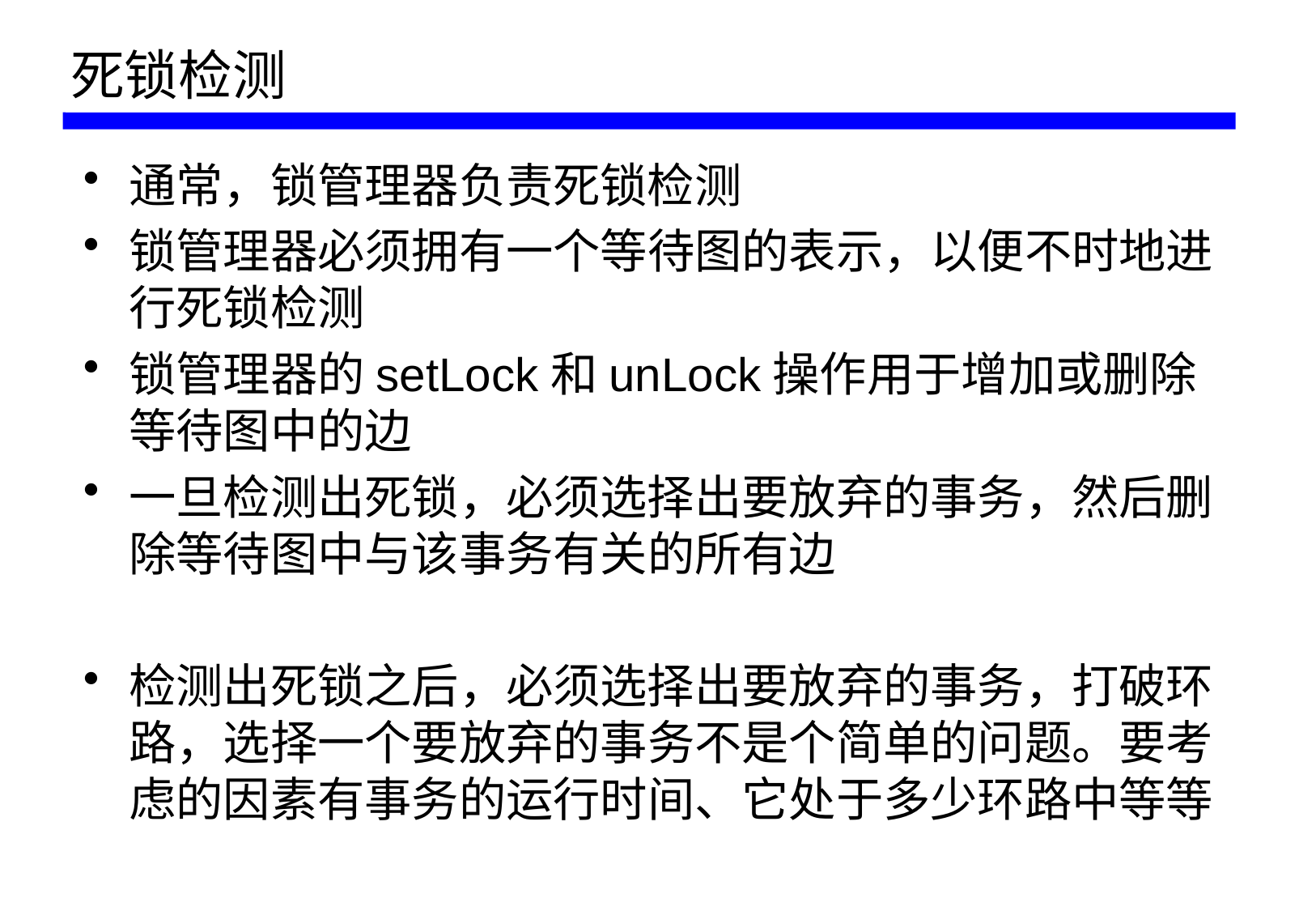

# 死锁检测
通常，锁管理器负责死锁检测
锁管理器必须拥有一个等待图的表示，以便不时地进行死锁检测
锁管理器的setLock和unLock操作用于增加或删除等待图中的边
一旦检测出死锁，必须选择出要放弃的事务，然后删除等待图中与该事务有关的所有边

检测出死锁之后，必须选择出要放弃的事务，打破环路，选择一个要放弃的事务不是个简单的问题。要考虑的因素有事务的运行时间、它处于多少环路中等等